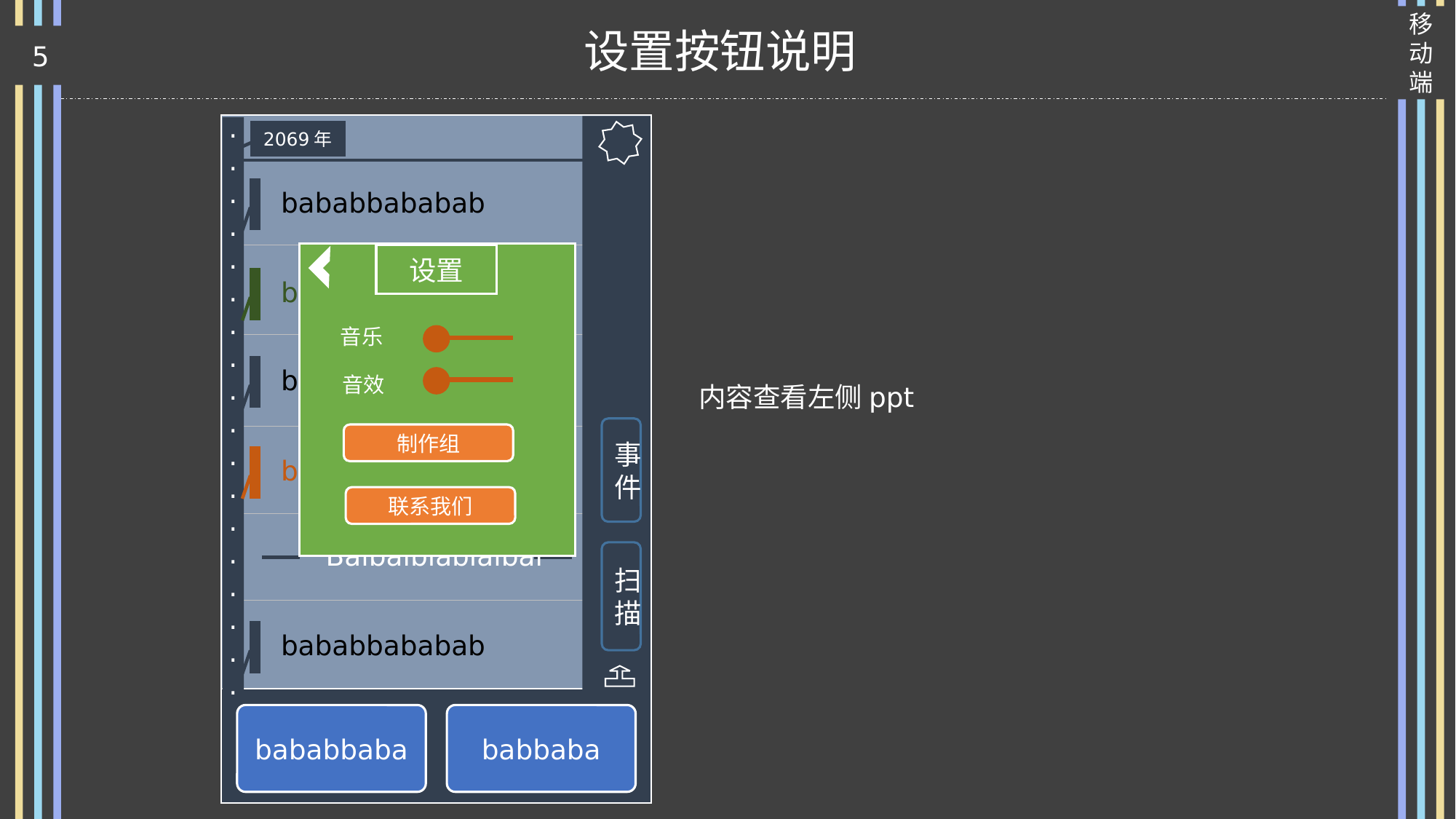

移动端
设置按钮说明
5

.
.
.
.
.
.
.
.
.
.
.
.
.
.
.
.
.
.

2069年

bababbababab

设置

bababbababab
音乐

bababbababab
音效

内容查看左侧ppt

事件
制作组

bababbababab
联系我们
Balbalblablalbal

扫描

bababbababab

bababbaba
babbaba